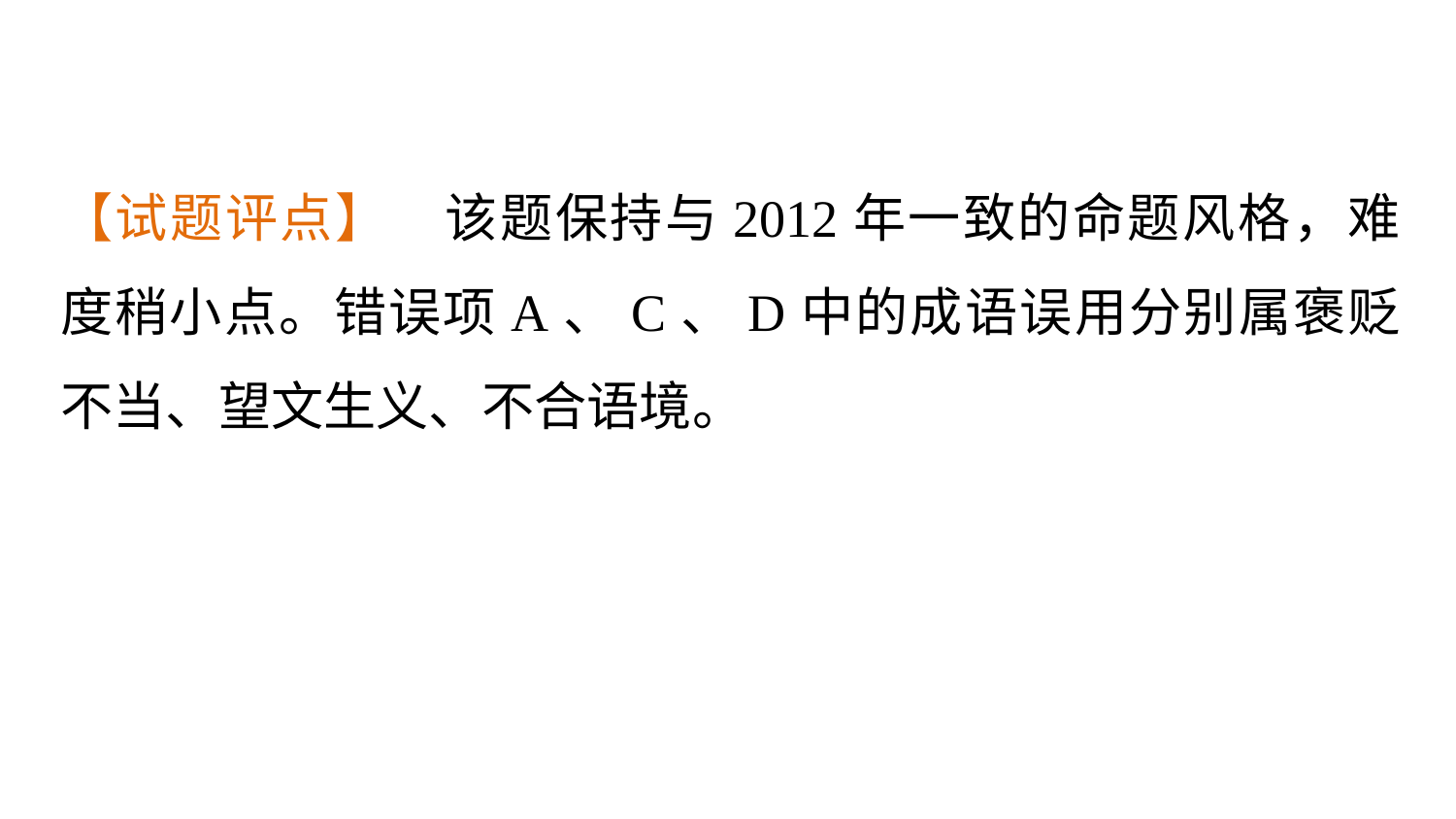

【试题评点】　该题保持与2012年一致的命题风格，难度稍小点。错误项A、C、D中的成语误用分别属褒贬不当、望文生义、不合语境。